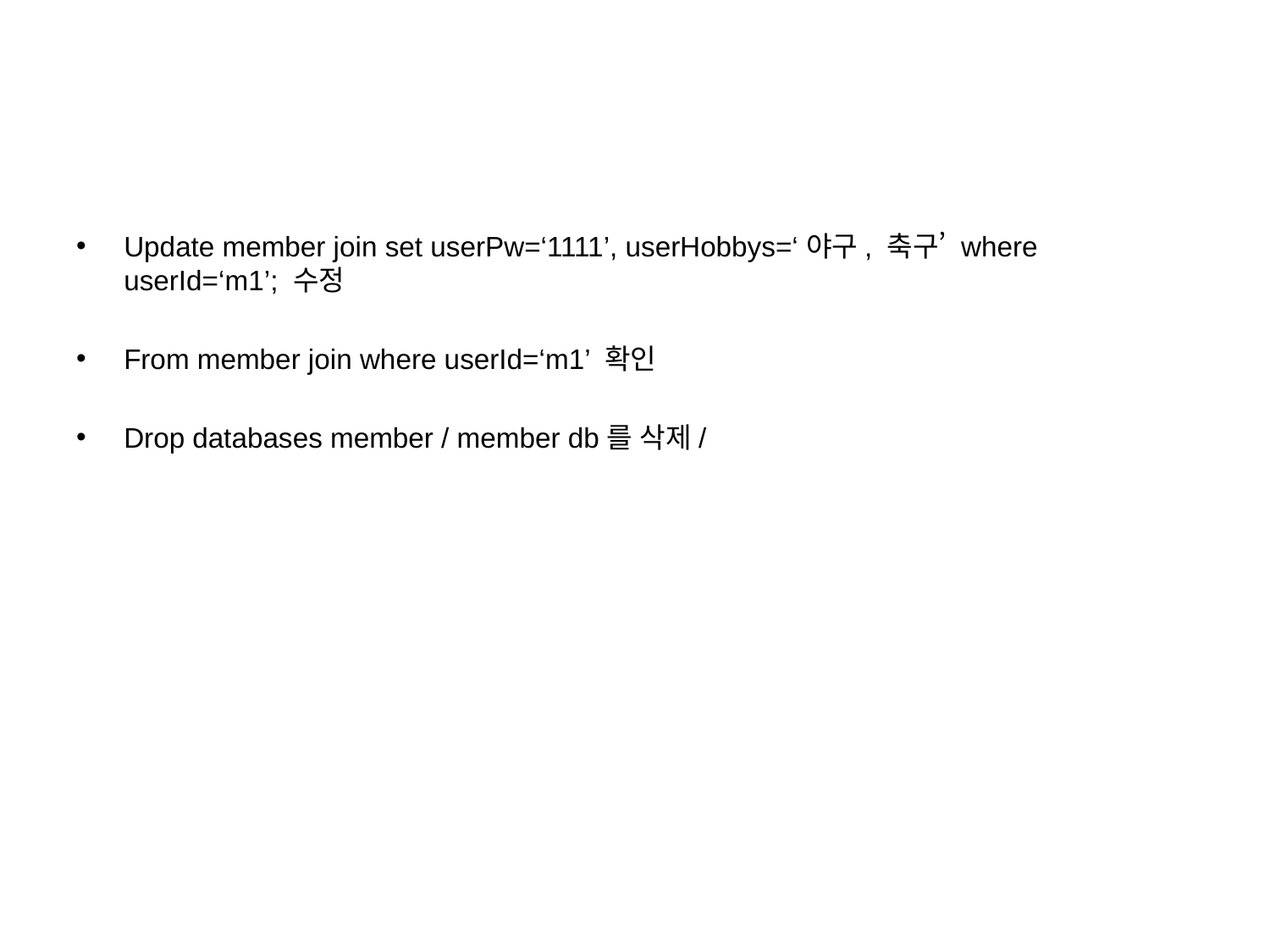

#
Update member join set userPw=‘1111’, userHobbys=‘야구, 축구’ where userId=‘m1’; 수정

From member join where userId=‘m1’ 확인

Drop databases member / member db를 삭제/